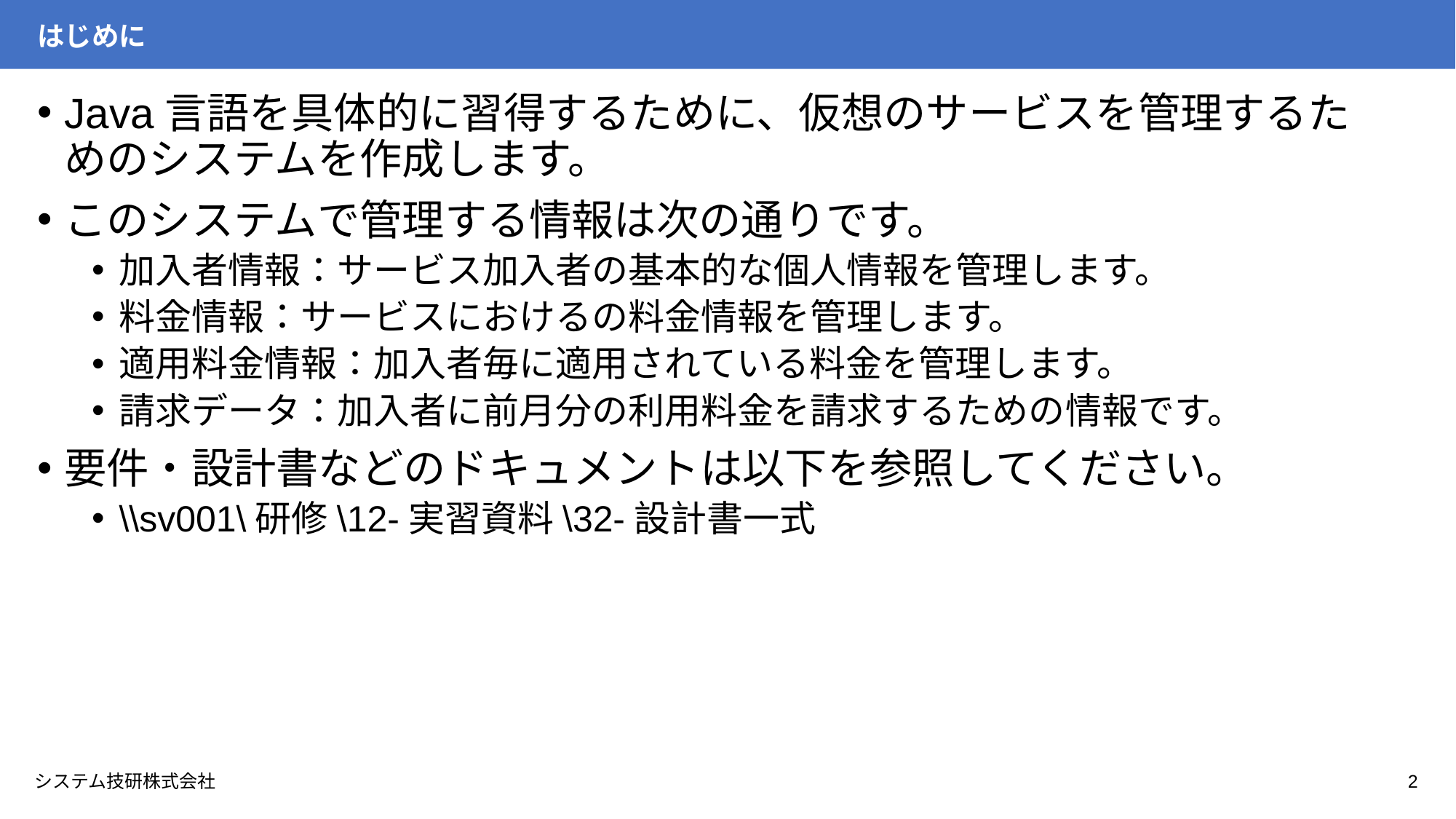

# はじめに
Java言語を具体的に習得するために、仮想のサービスを管理するためのシステムを作成します。
このシステムで管理する情報は次の通りです。
加入者情報：サービス加入者の基本的な個人情報を管理します。
料金情報：サービスにおけるの料金情報を管理します。
適用料金情報：加入者毎に適用されている料金を管理します。
請求データ：加入者に前月分の利用料金を請求するための情報です。
要件・設計書などのドキュメントは以下を参照してください。
\\sv001\研修\12-実習資料\32-設計書一式

システム技研株式会社
2